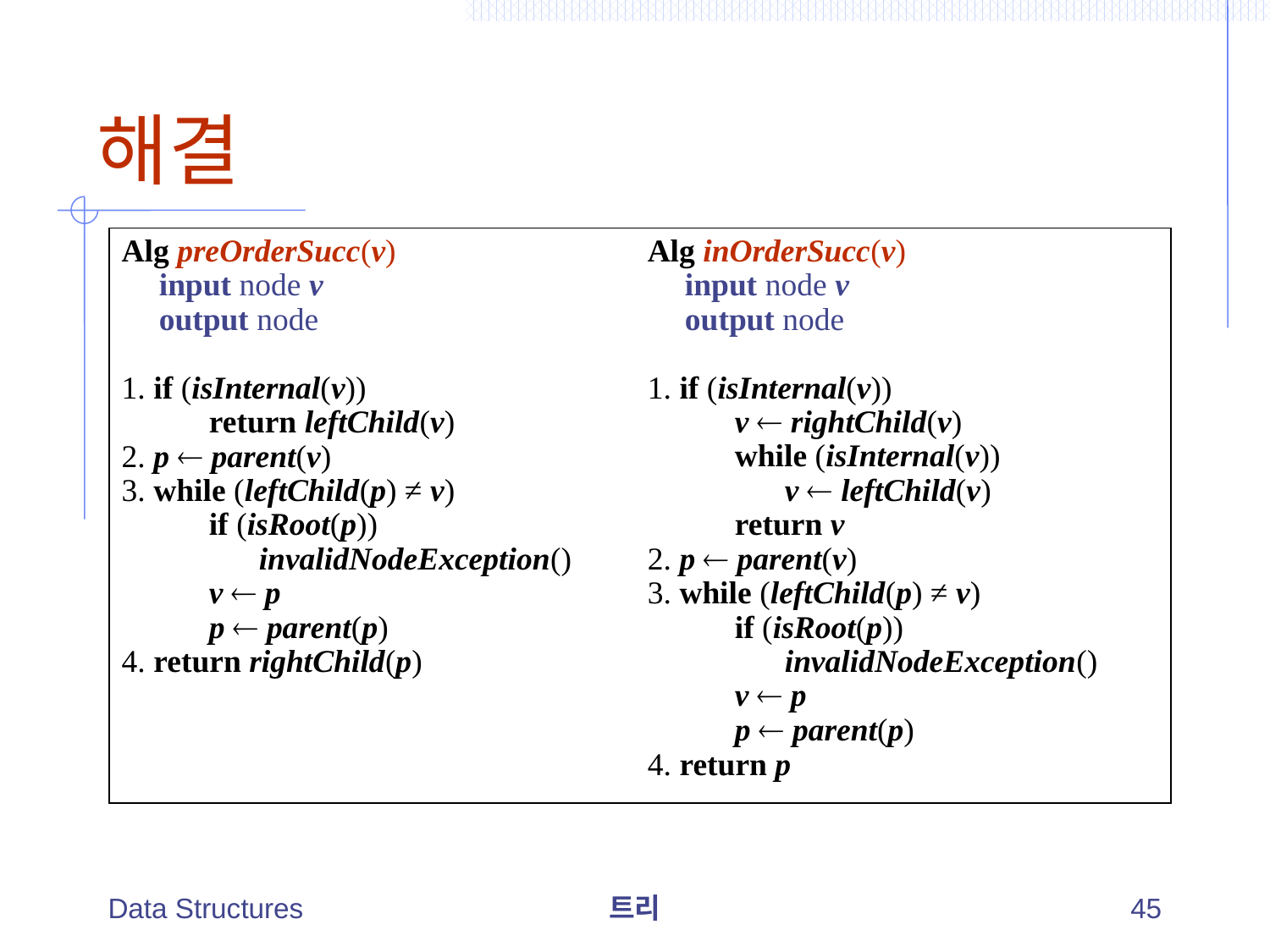

# 해결
Alg preOrderSucc(v)
	input node v
	output node

1. if (isInternal(v))
		return leftChild(v)
2. p ← parent(v)
3. while (leftChild(p) ≠ v)
		if (isRoot(p))
			invalidNodeException()
		v ← p
		p ← parent(p)
4. return rightChild(p)

Alg inOrderSucc(v)
	input node v
	output node

1. if (isInternal(v))
		v ← rightChild(v)
		while (isInternal(v))
			v ← leftChild(v)
		return v
2. p ← parent(v)
3. while (leftChild(p) ≠ v)
		if (isRoot(p))
			invalidNodeException()
		v ← p
		p ← parent(p)
4. return p
Data Structures
트리
45